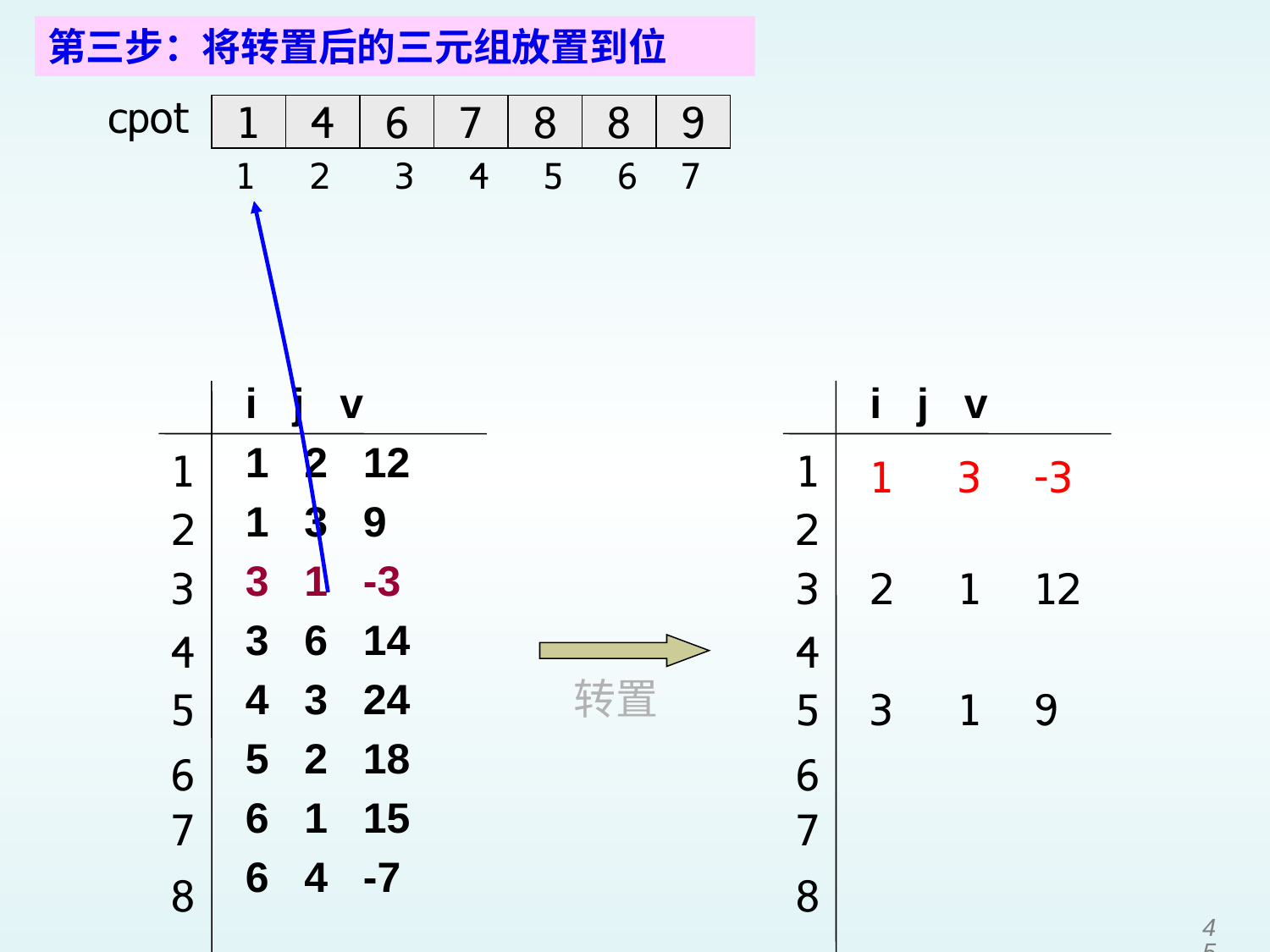

第三步：将转置后的三元组放置到位
cpot
1
4
6
7
8
8
9
  1     2      3     4     5     6    7

i   j   v
1   2   12
1   3   9
3   1   -3
3   6   14
4   3   24
5   2   18
6   1   15
6   4   -7

1
2
3
4
5
6
7
8
i   j   v

1
2
3
4
5
6
7
8
1     3    -3
2     1    12

转置
3     1    9
45